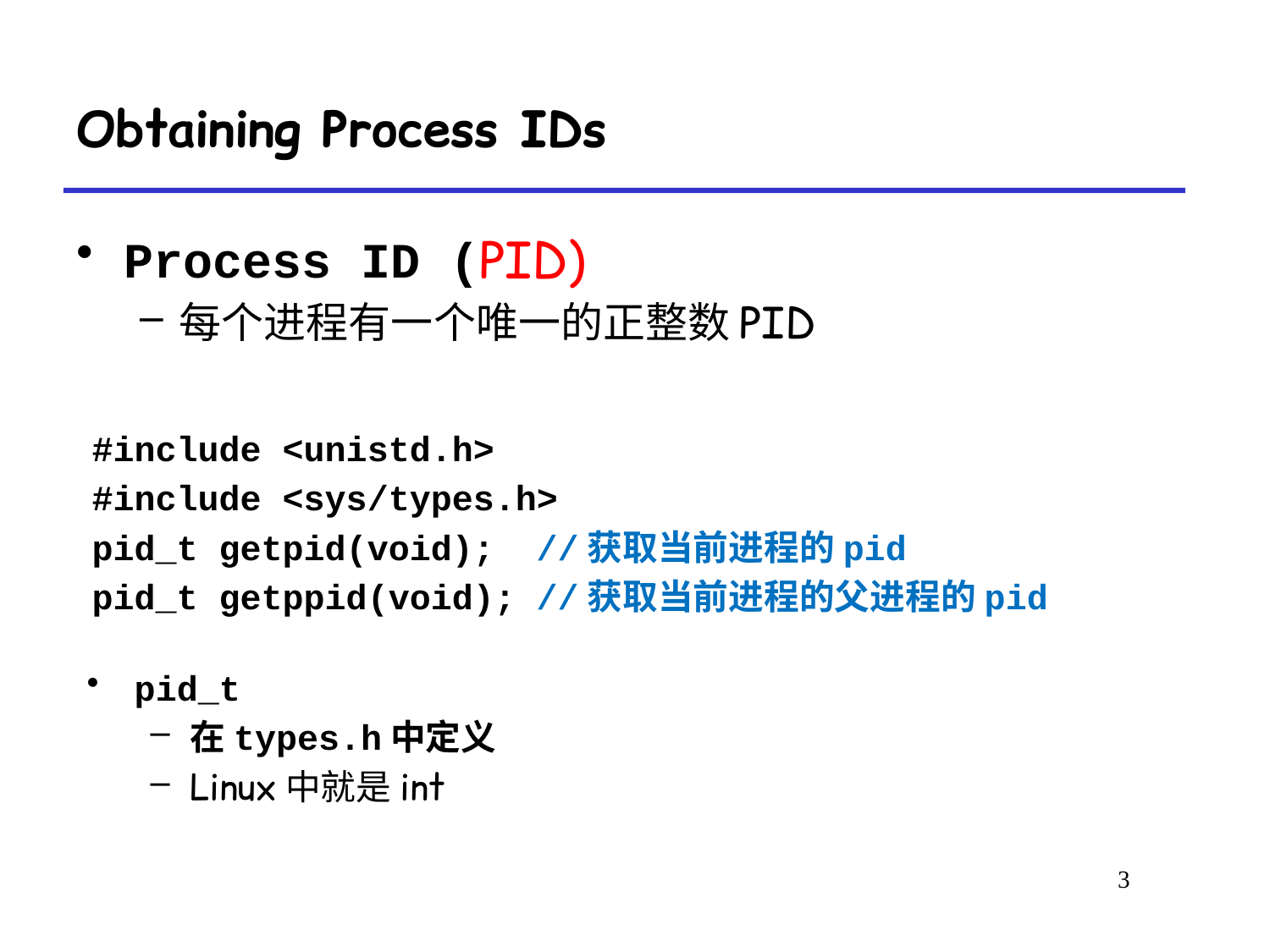

Obtaining Process IDs
Process ID (PID)
每个进程有一个唯一的正整数PID

#include <unistd.h>
#include <sys/types.h>
pid_t getpid(void);  //获取当前进程的pid
pid_t getppid(void); //获取当前进程的父进程的pid

pid_t
在types.h中定义
Linux中就是int
# 3